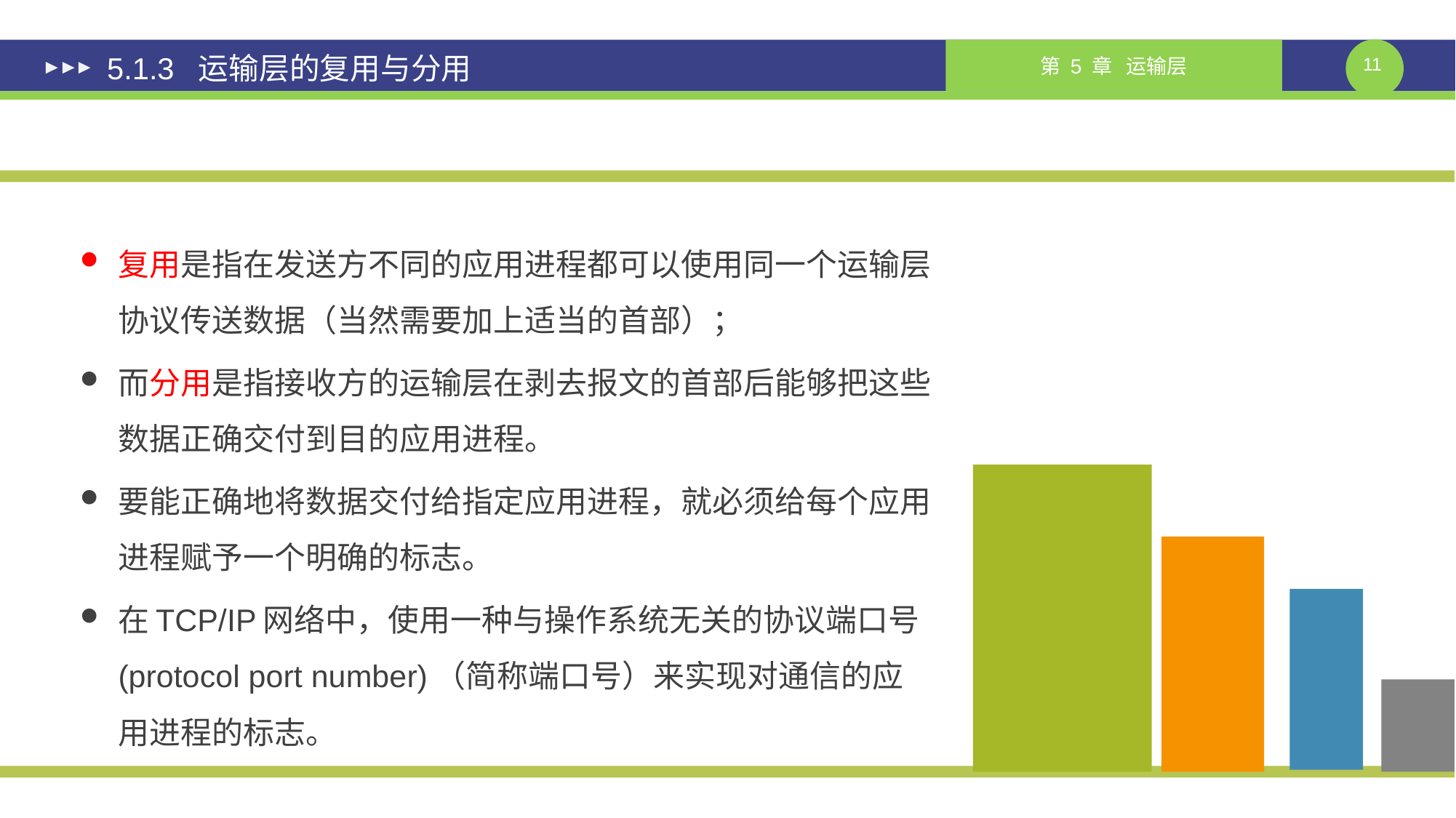

# 5.1.3  运输层的复用与分用

复用是指在发送方不同的应用进程都可以使用同一个运输层协议传送数据（当然需要加上适当的首部）；
而分用是指接收方的运输层在剥去报文的首部后能够把这些数据正确交付到目的应用进程。
要能正确地将数据交付给指定应用进程，就必须给每个应用进程赋予一个明确的标志。
在TCP/IP网络中，使用一种与操作系统无关的协议端口号(protocol port number)（简称端口号）来实现对通信的应用进程的标志。

课件制作人：谢钧  谢希仁